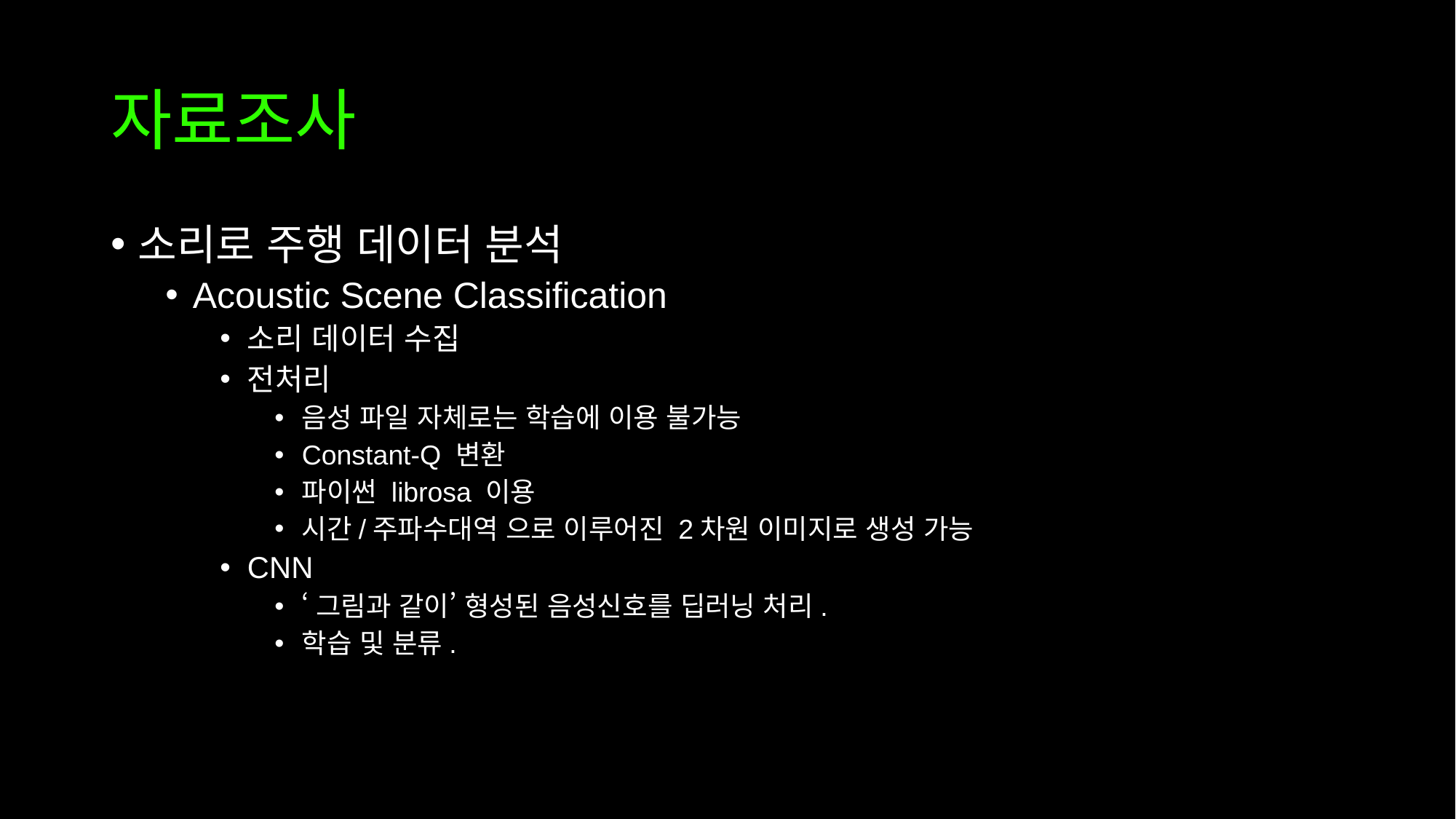

# 자료조사
소리로 주행 데이터 분석
Acoustic Scene Classification
소리 데이터 수집
전처리
음성 파일 자체로는 학습에 이용 불가능
Constant-Q 변환
파이썬 librosa 이용
시간/주파수대역 으로 이루어진 2차원 이미지로 생성 가능
CNN
‘그림과 같이’ 형성된 음성신호를 딥러닝 처리.
학습 및 분류.